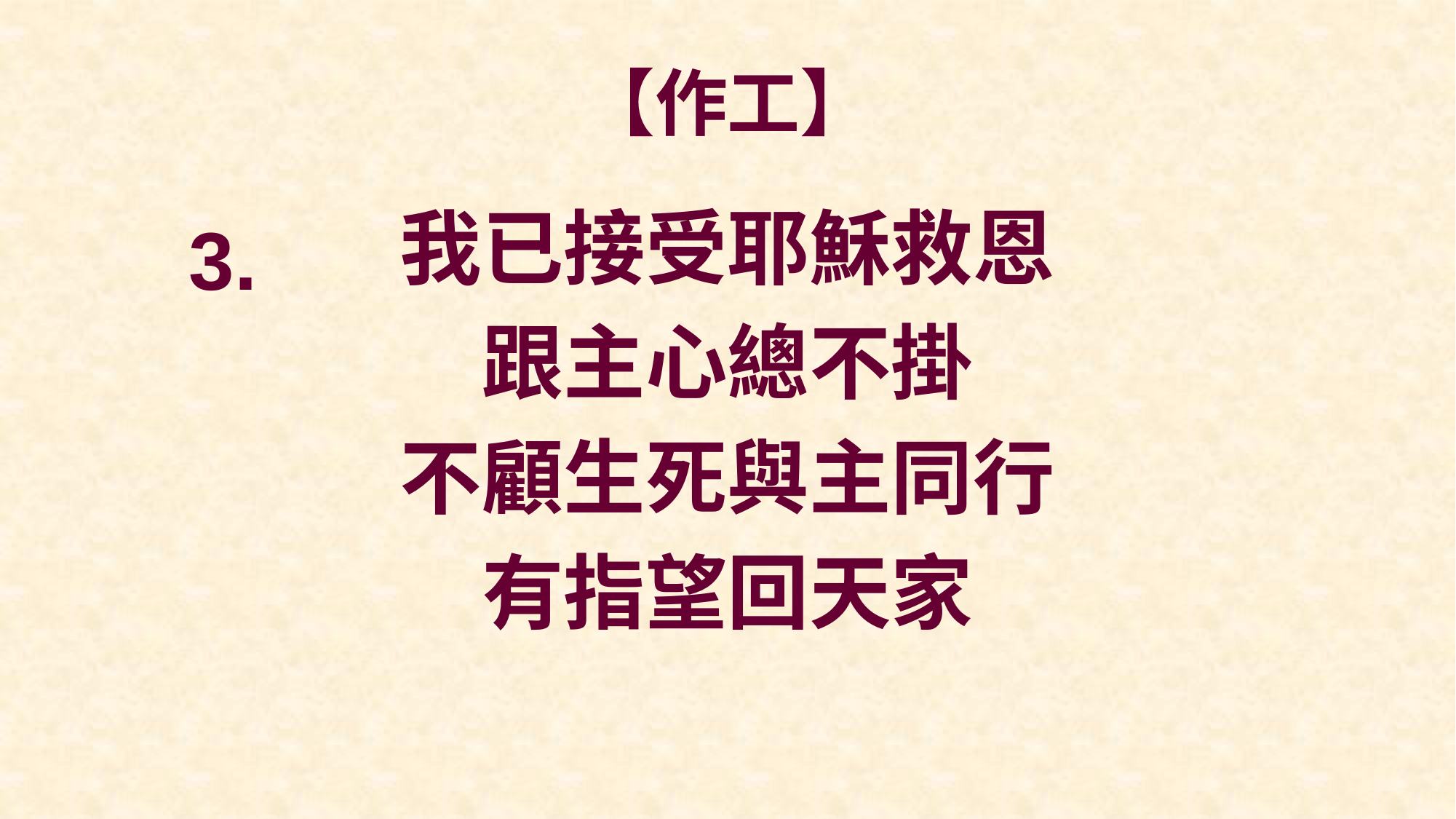

# 【作工】
我已接受耶穌救恩
跟主心總不掛
不顧生死與主同行
有指望回天家
3.